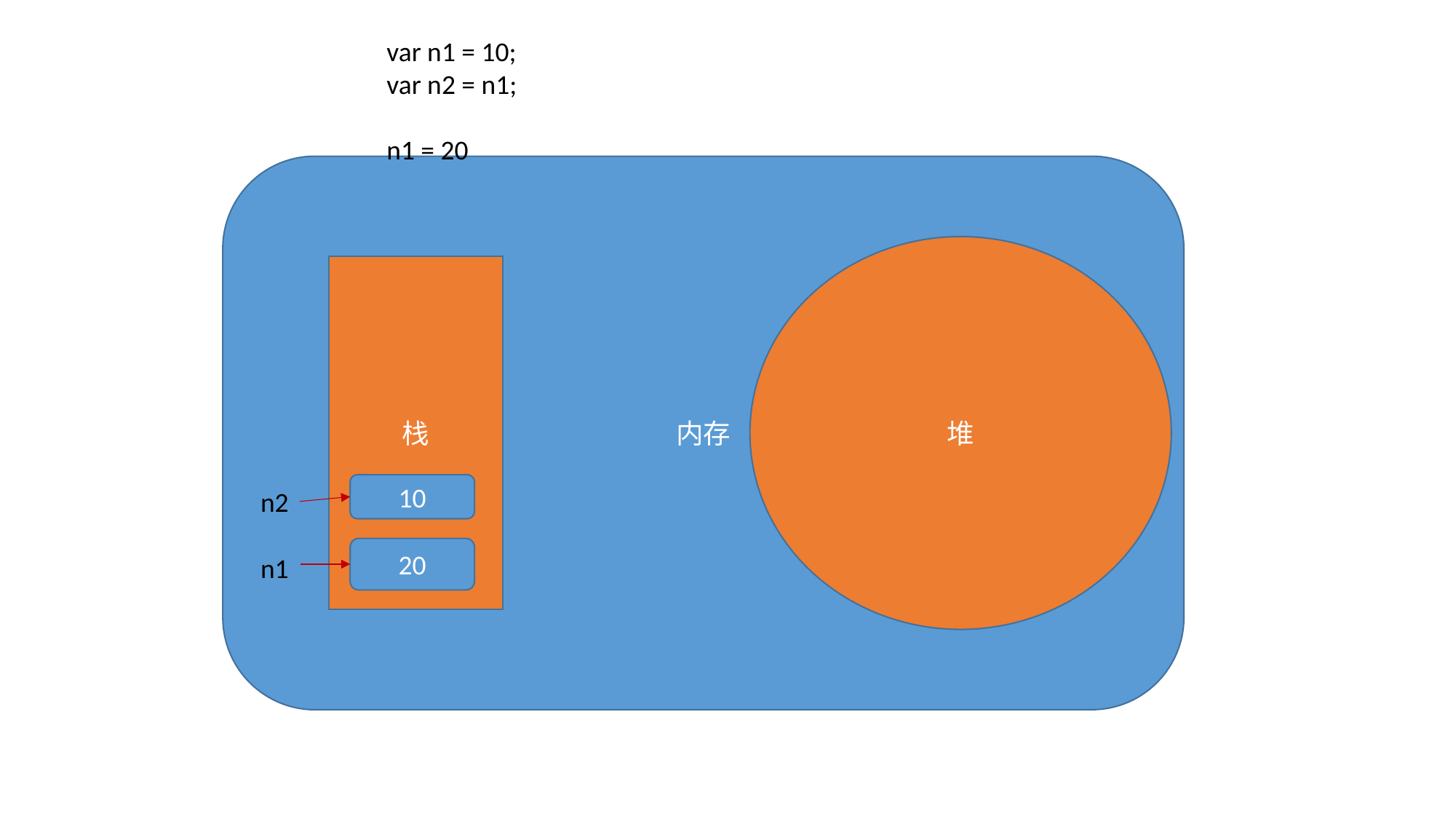

var n1 = 10;
var n2 = n1;

n1 = 20
内存
堆
栈
10
n2
20
n1